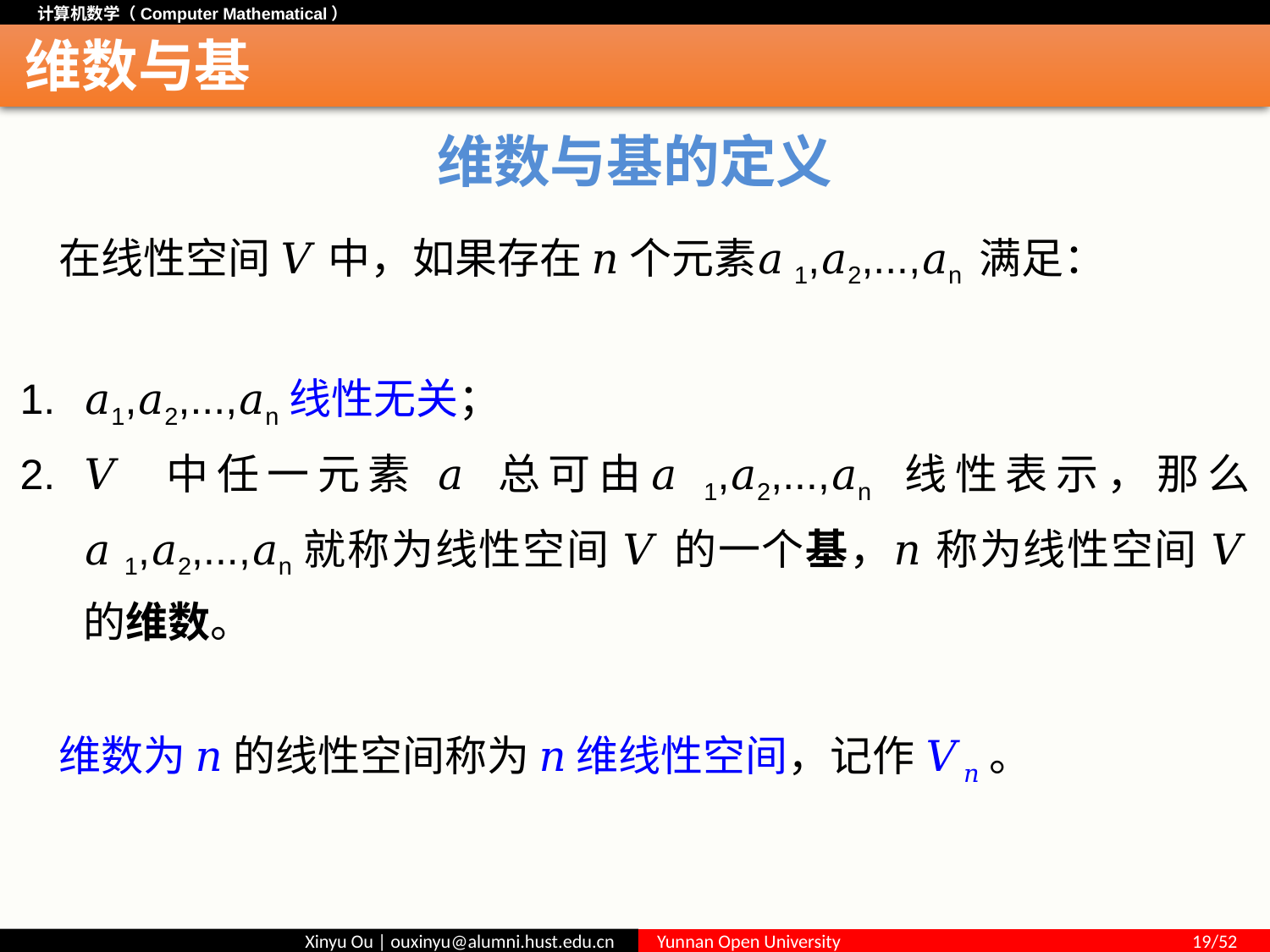

# 维数与基
维数与基的定义
   在线性空间 𝑉 中，如果存在 𝑛 个元素𝑎1,𝑎2,...,𝑎n 满足：

𝑎1,𝑎2,...,𝑎n线性无关；
𝑉 中任一元素 𝑎 总可由𝑎1,𝑎2,...,𝑎n 线性表示，那么 𝑎1,𝑎2,...,𝑎n就称为线性空间 𝑉 的一个基，𝑛 称为线性空间 𝑉 的维数。

   维数为 𝑛 的线性空间称为 𝑛 维线性空间，记作 𝑉𝑛 。